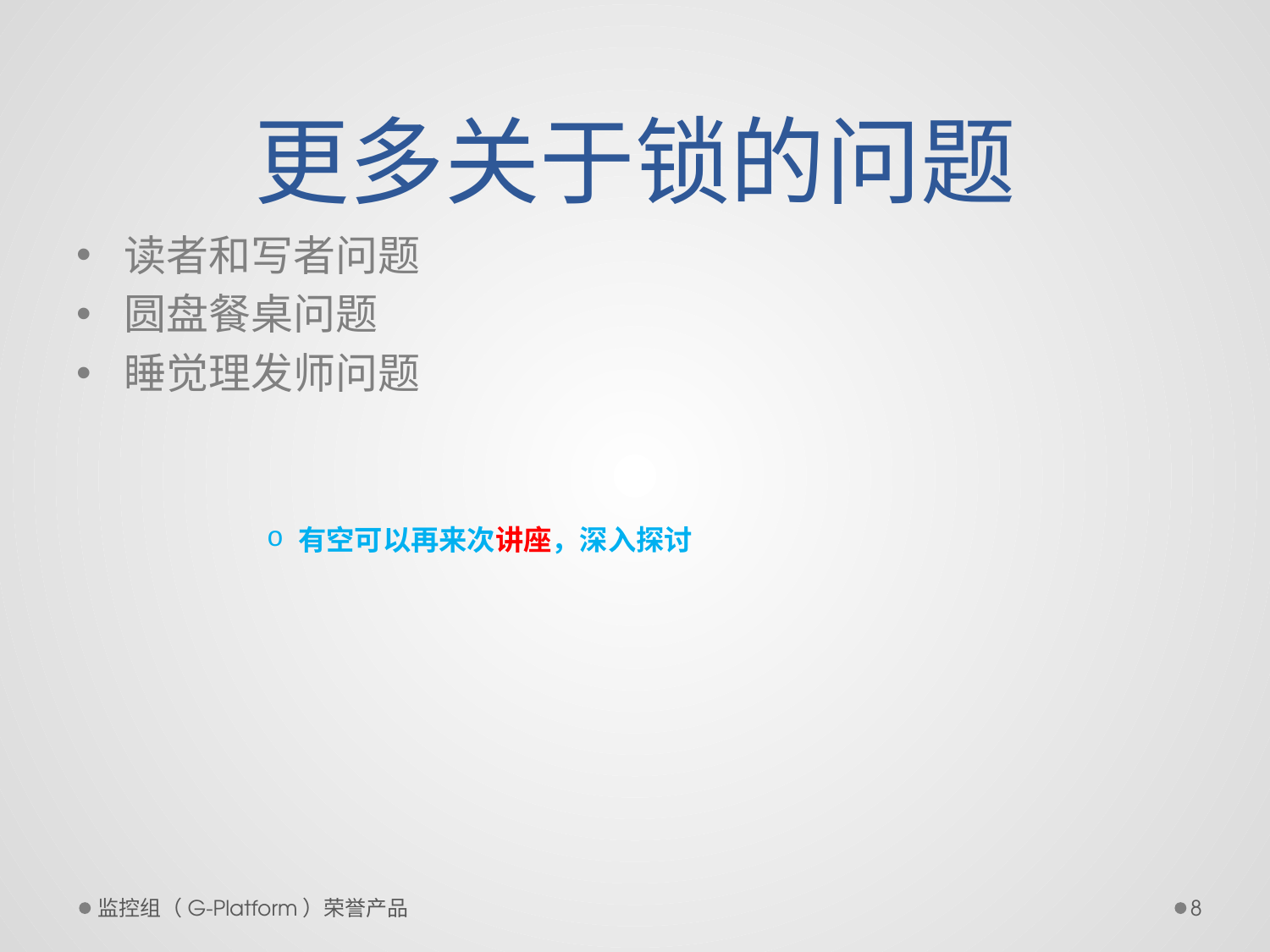

# 更多关于锁的问题
读者和写者问题
圆盘餐桌问题
睡觉理发师问题

有空可以再来次讲座，深入探讨
监控组（G-Platform）荣誉产品
8